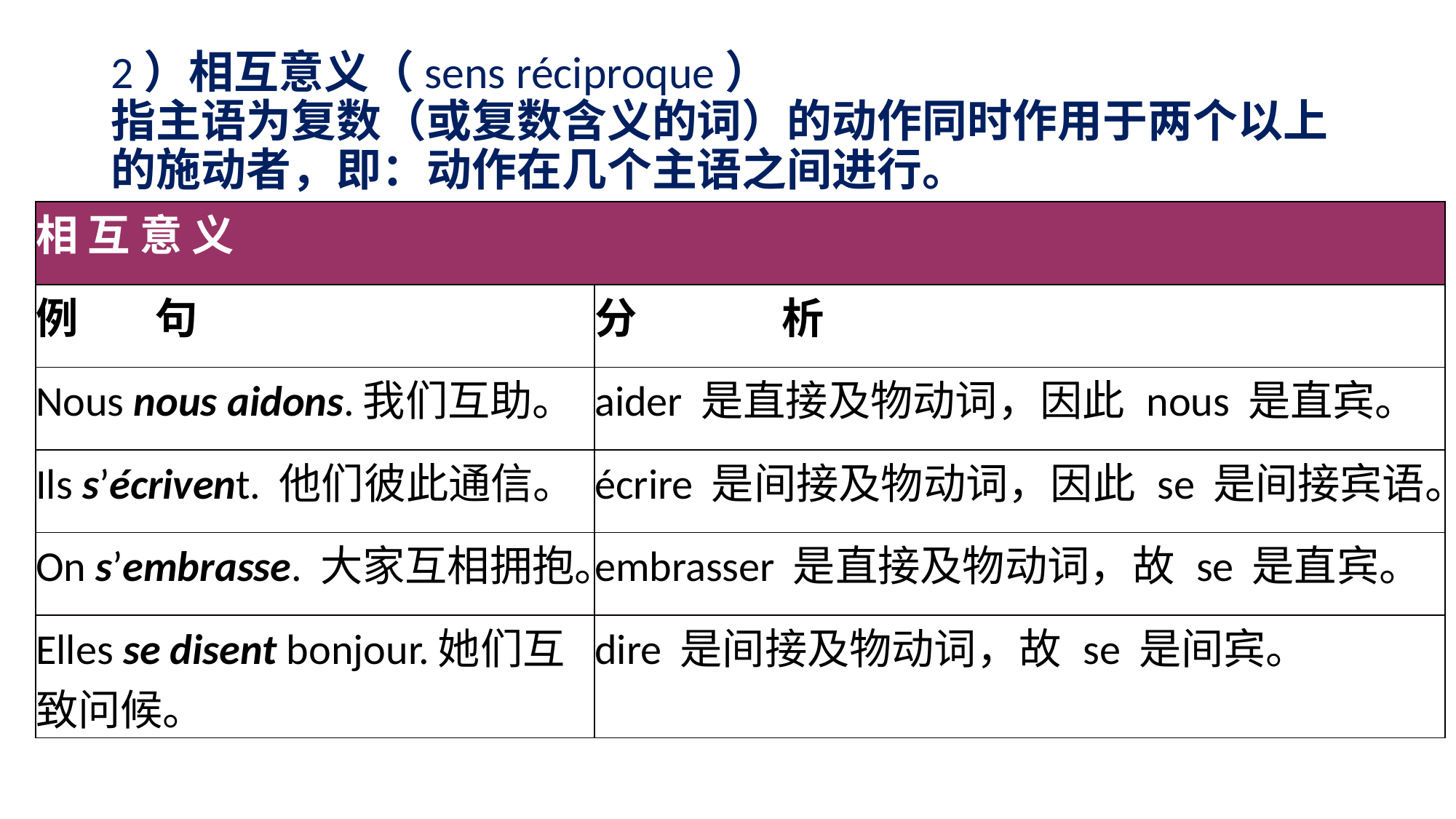

# 2）相互意义（sens réciproque） 指主语为复数（或复数含义的词）的动作同时作用于两个以上的施动者，即：动作在几个主语之间进行。
| 相 互 意 义 |  |
| --- | --- |
| 例 句 | 分 析 |
| Nous nous aidons.我们互助。 | aider 是直接及物动词，因此 nous 是直宾。 |
| Ils s’écrivent. 他们彼此通信。 | écrire 是间接及物动词，因此 se 是间接宾语。 |
| On s’embrasse. 大家互相拥抱。 | embrasser 是直接及物动词，故 se 是直宾。 |
| Elles se disent bonjour.她们互致问候。 | dire 是间接及物动词，故 se 是间宾。 |